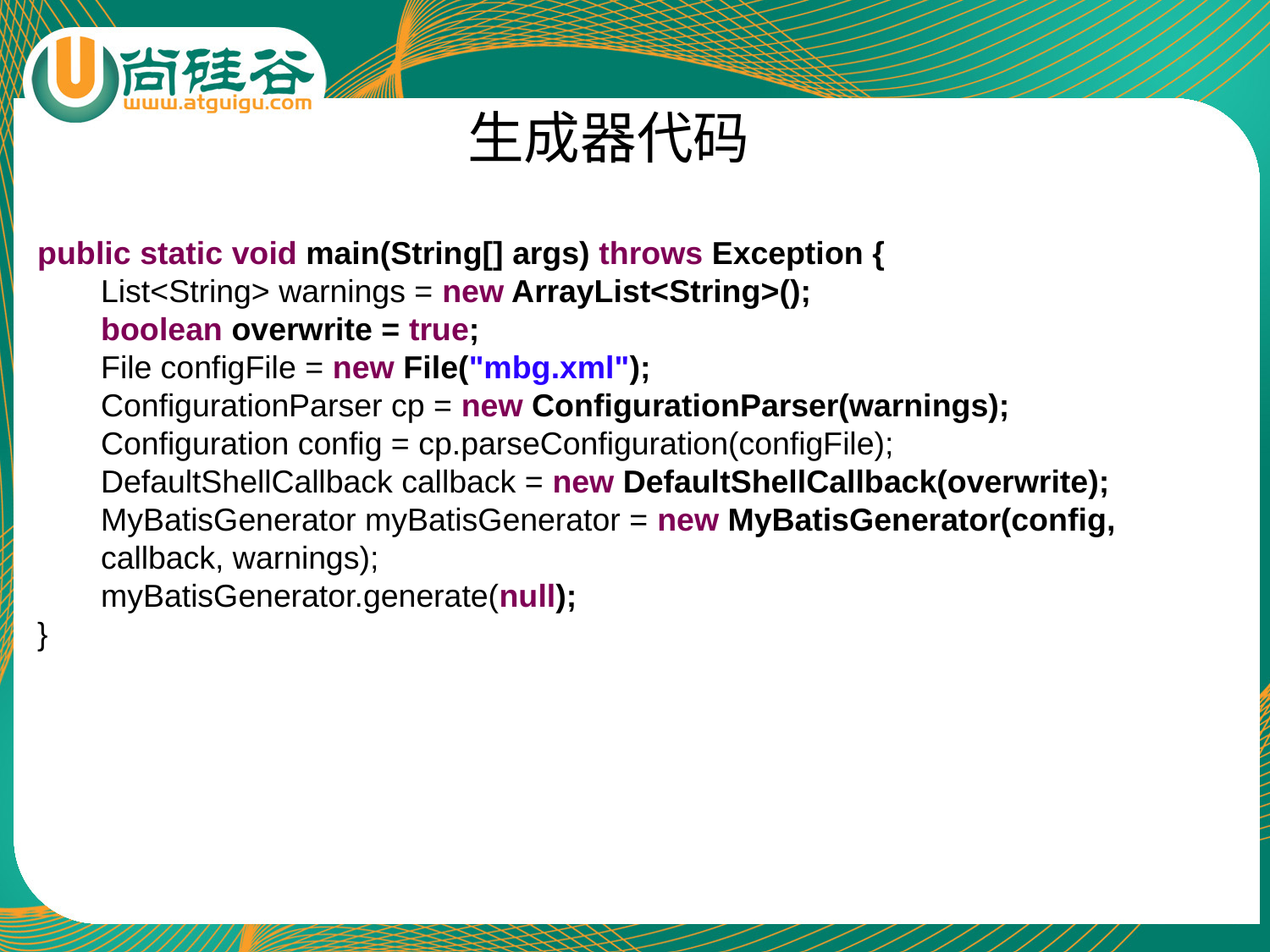

生成器代码
public static void main(String[] args) throws Exception {
List<String> warnings = new ArrayList<String>();
boolean overwrite = true;
File configFile = new File("mbg.xml");
ConfigurationParser cp = new ConfigurationParser(warnings);
Configuration config = cp.parseConfiguration(configFile);
DefaultShellCallback callback = new DefaultShellCallback(overwrite);
MyBatisGenerator myBatisGenerator = new MyBatisGenerator(config,
callback, warnings);
myBatisGenerator.generate(null);
}